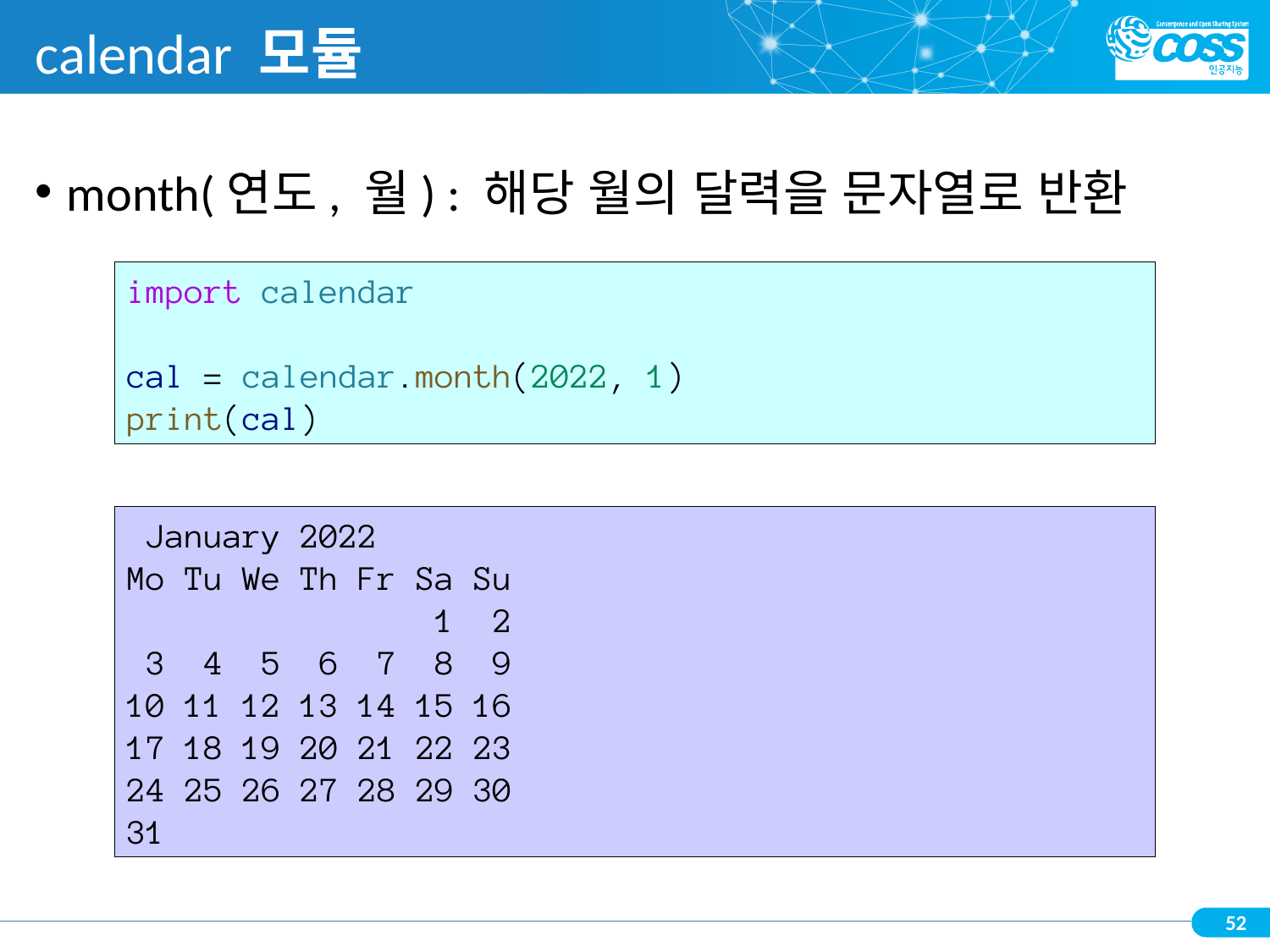

# calendar 모듈
month(연도, 월) : 해당 월의 달력을 문자열로 반환

import calendar
cal = calendar.month(2022, 1)
print(cal)
 January 2022
Mo Tu We Th Fr Sa Su
                1  2
 3  4  5  6  7  8  9
10 11 12 13 14 15 16
17 18 19 20 21 22 23
24 25 26 27 28 29 30
31
52